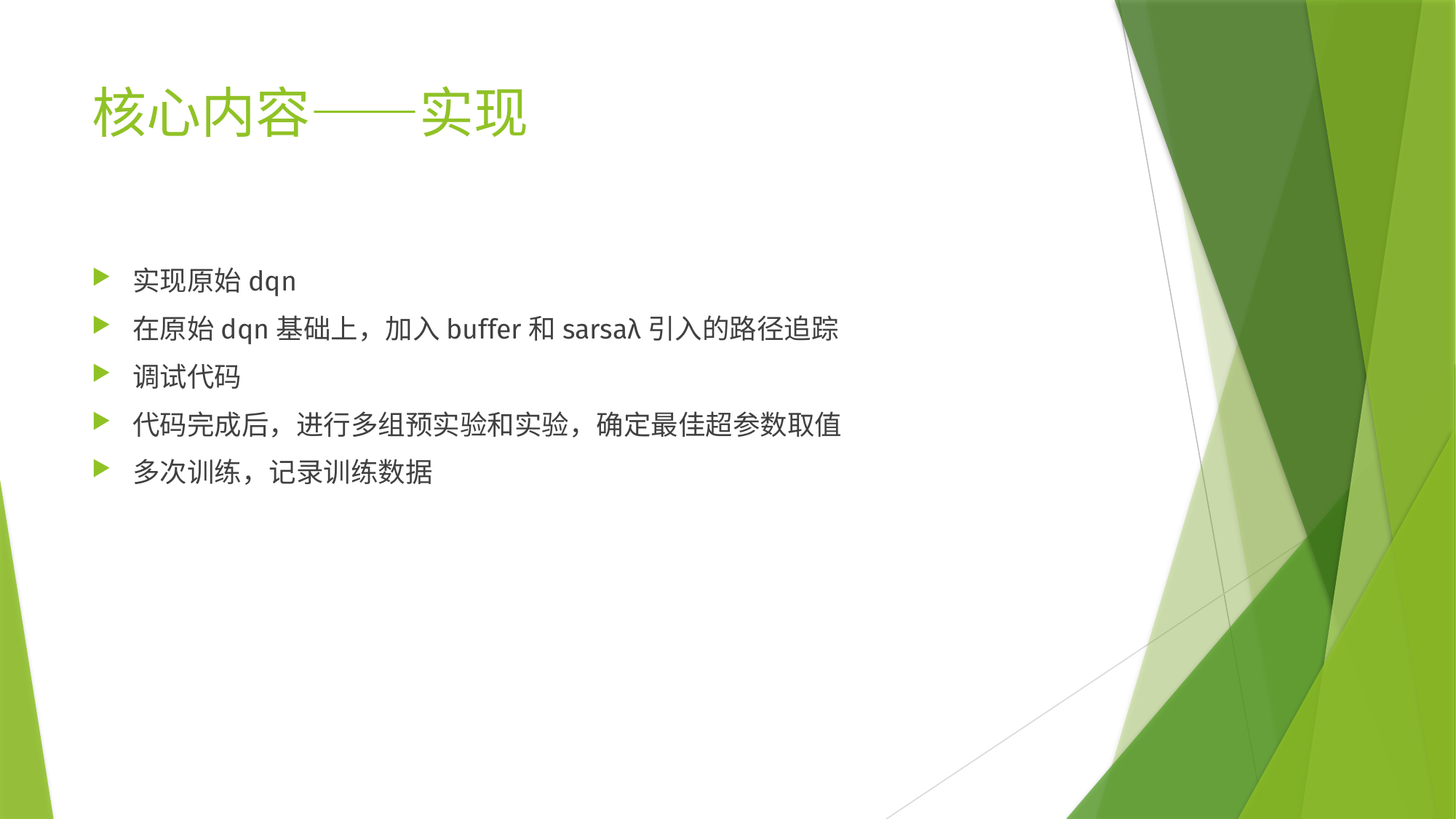

# 核心内容——实现
实现原始dqn
在原始dqn基础上，加入buffer和sarsaλ引入的路径追踪
调试代码
代码完成后，进行多组预实验和实验，确定最佳超参数取值
多次训练，记录训练数据